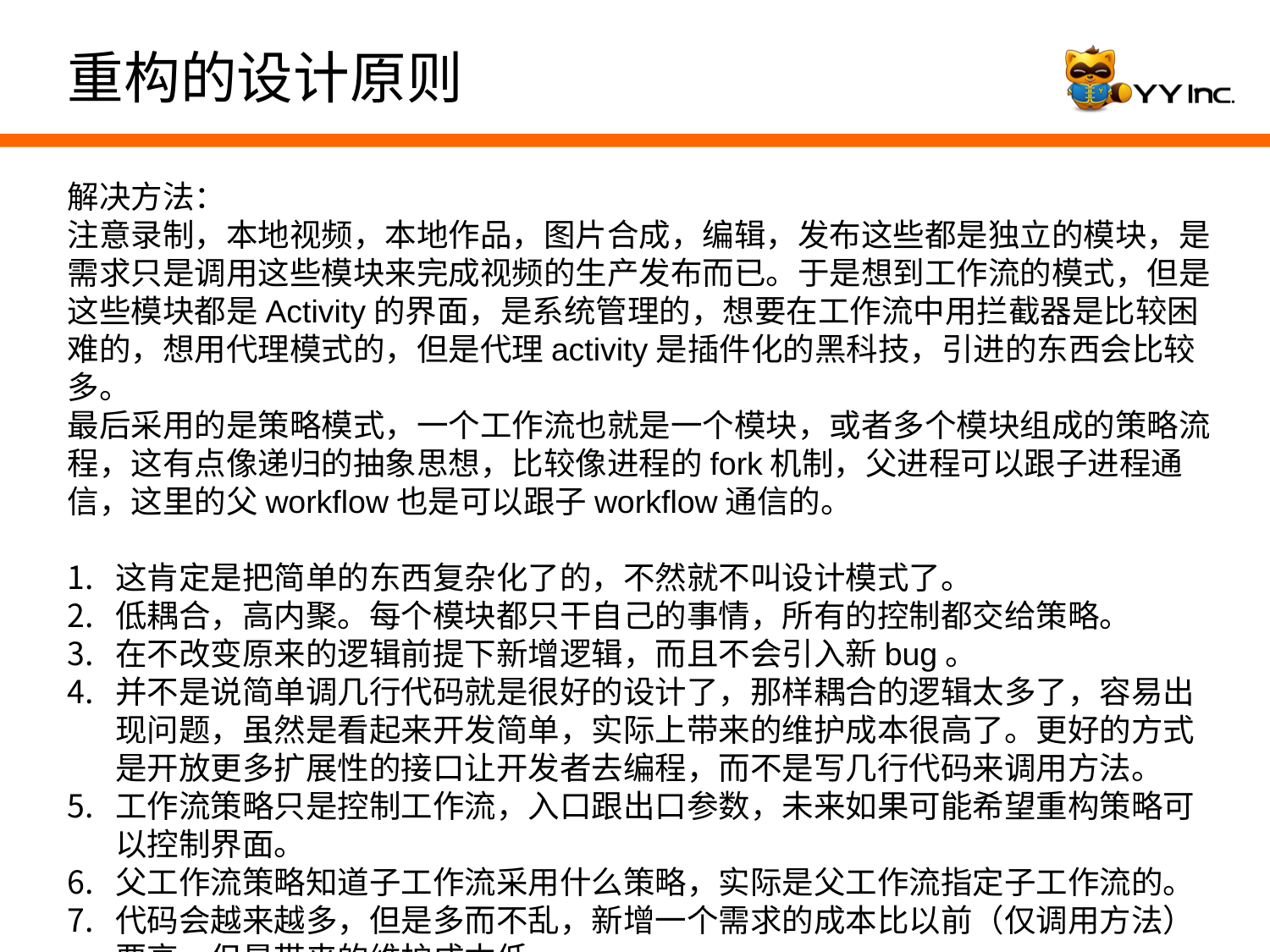

重构的设计原则
解决方法：
注意录制，本地视频，本地作品，图片合成，编辑，发布这些都是独立的模块，是需求只是调用这些模块来完成视频的生产发布而已。于是想到工作流的模式，但是这些模块都是Activity的界面，是系统管理的，想要在工作流中用拦截器是比较困难的，想用代理模式的，但是代理activity是插件化的黑科技，引进的东西会比较多。
最后采用的是策略模式，一个工作流也就是一个模块，或者多个模块组成的策略流程，这有点像递归的抽象思想，比较像进程的fork机制，父进程可以跟子进程通信，这里的父workflow也是可以跟子workflow通信的。

这肯定是把简单的东西复杂化了的，不然就不叫设计模式了。
低耦合，高内聚。每个模块都只干自己的事情，所有的控制都交给策略。
在不改变原来的逻辑前提下新增逻辑，而且不会引入新bug。
并不是说简单调几行代码就是很好的设计了，那样耦合的逻辑太多了，容易出现问题，虽然是看起来开发简单，实际上带来的维护成本很高了。更好的方式是开放更多扩展性的接口让开发者去编程，而不是写几行代码来调用方法。
工作流策略只是控制工作流，入口跟出口参数，未来如果可能希望重构策略可以控制界面。
父工作流策略知道子工作流采用什么策略，实际是父工作流指定子工作流的。
代码会越来越多，但是多而不乱，新增一个需求的成本比以前（仅调用方法）要高，但是带来的维护成本低。